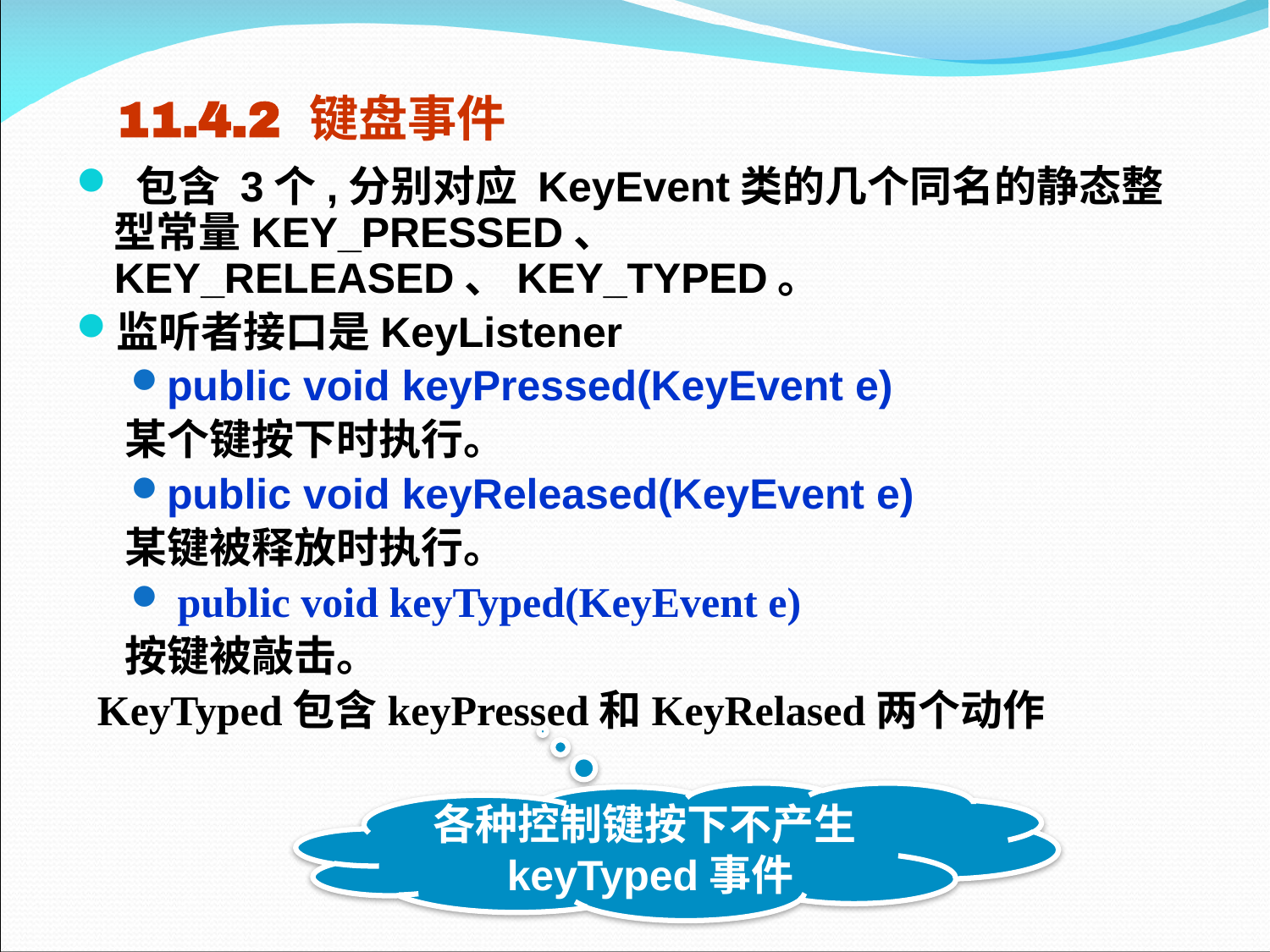

# 11.4.2 键盘事件
 包含 3个,分别对应 KeyEvent类的几个同名的静态整型常量KEY_PRESSED、 KEY_RELEASED、KEY_TYPED。
监听者接口是KeyListener
public void keyPressed(KeyEvent e)
    某个键按下时执行。
public void keyReleased(KeyEvent e)
    某键被释放时执行。
 public void keyTyped(KeyEvent e)
    按键被敲击。
  KeyTyped包含keyPressed和KeyRelased两个动作
各种控制键按下不产生keyTyped事件